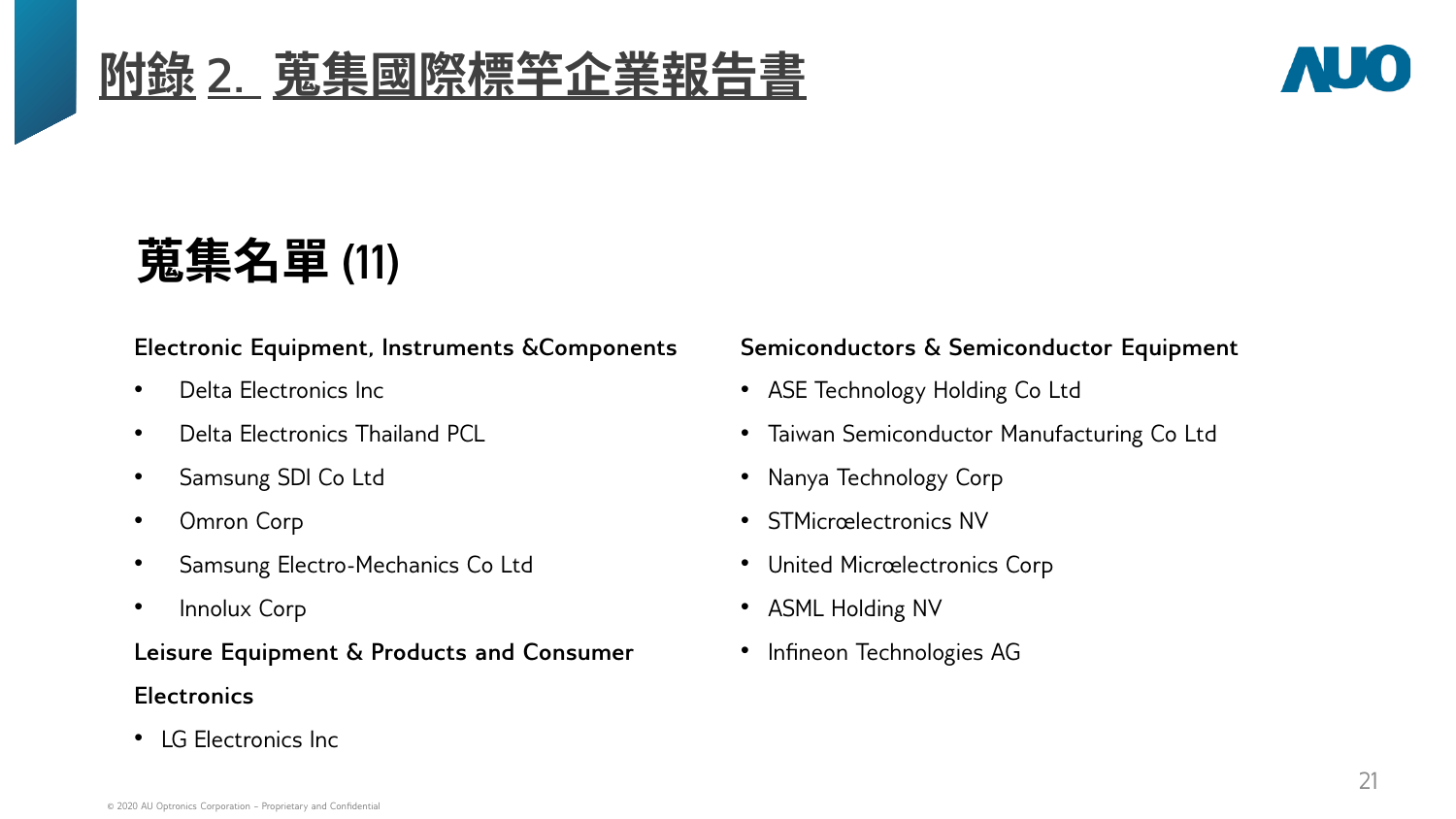

附錄2. 蒐集國際標竿企業報告書
蒐集名單(11)

Electronic Equipment, Instruments &Components
Delta Electronics Inc
Delta Electronics Thailand PCL
Samsung SDI Co Ltd
Omron Corp
Samsung Electro-Mechanics Co Ltd
Innolux Corp
Leisure Equipment & Products and Consumer Electronics
LG Electronics Inc

Semiconductors & Semiconductor Equipment
ASE Technology Holding Co Ltd
Taiwan Semiconductor Manufacturing Co Ltd
Nanya Technology Corp
STMicroelectronics NV
United Microelectronics Corp
ASML Holding NV
Infineon Technologies AG